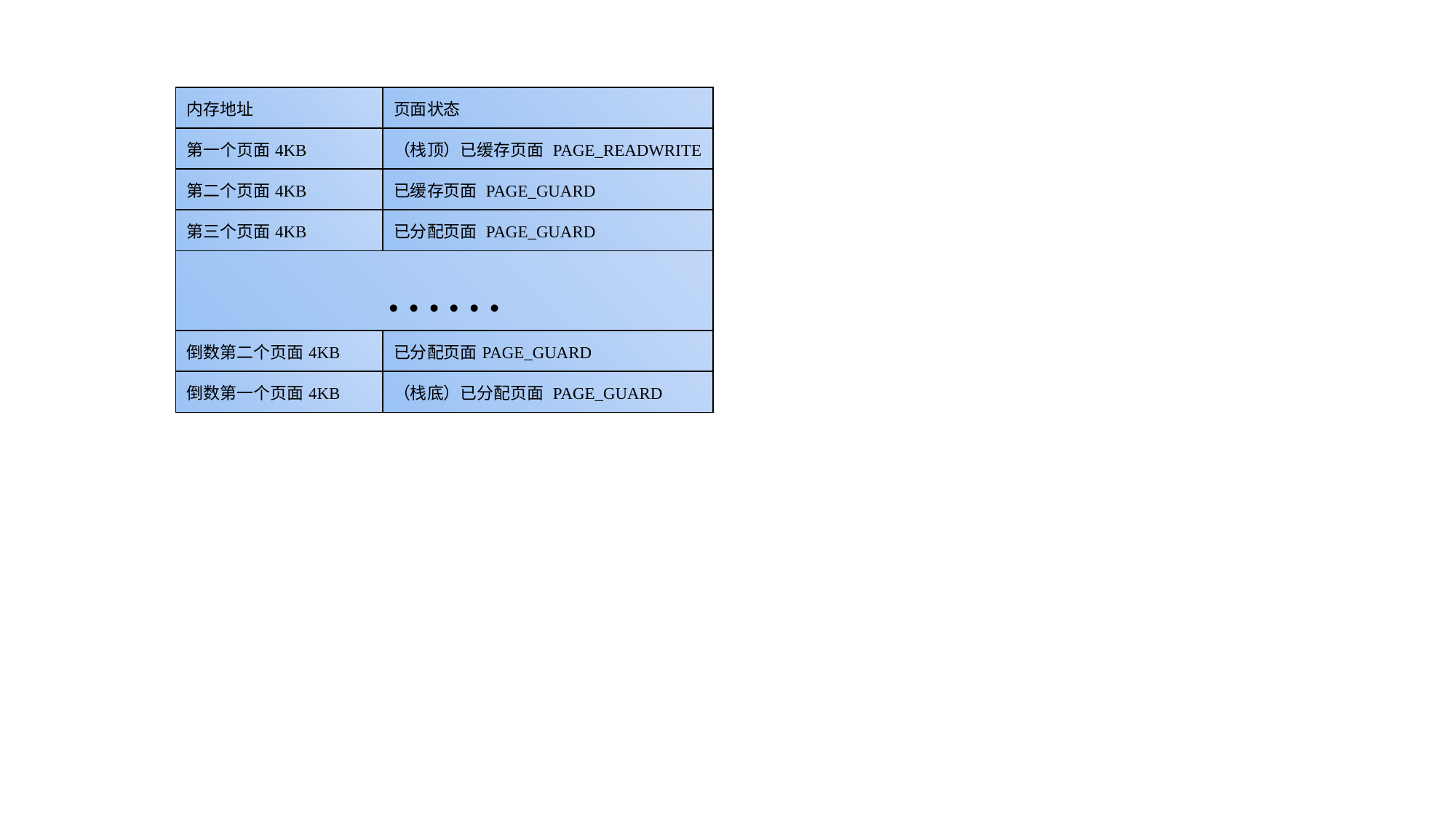

| 内存地址 | 页面状态 |
| --- | --- |
| 第一个页面4KB | （栈顶）已缓存页面 PAGE\_READWRITE |
| 第二个页面4KB | 已缓存页面 PAGE\_GUARD |
| 第三个页面4KB | 已分配页面 PAGE\_GUARD |
| …… |  |
| 倒数第二个页面4KB | 已分配页面PAGE\_GUARD |
| 倒数第一个页面4KB | （栈底）已分配页面 PAGE\_GUARD |